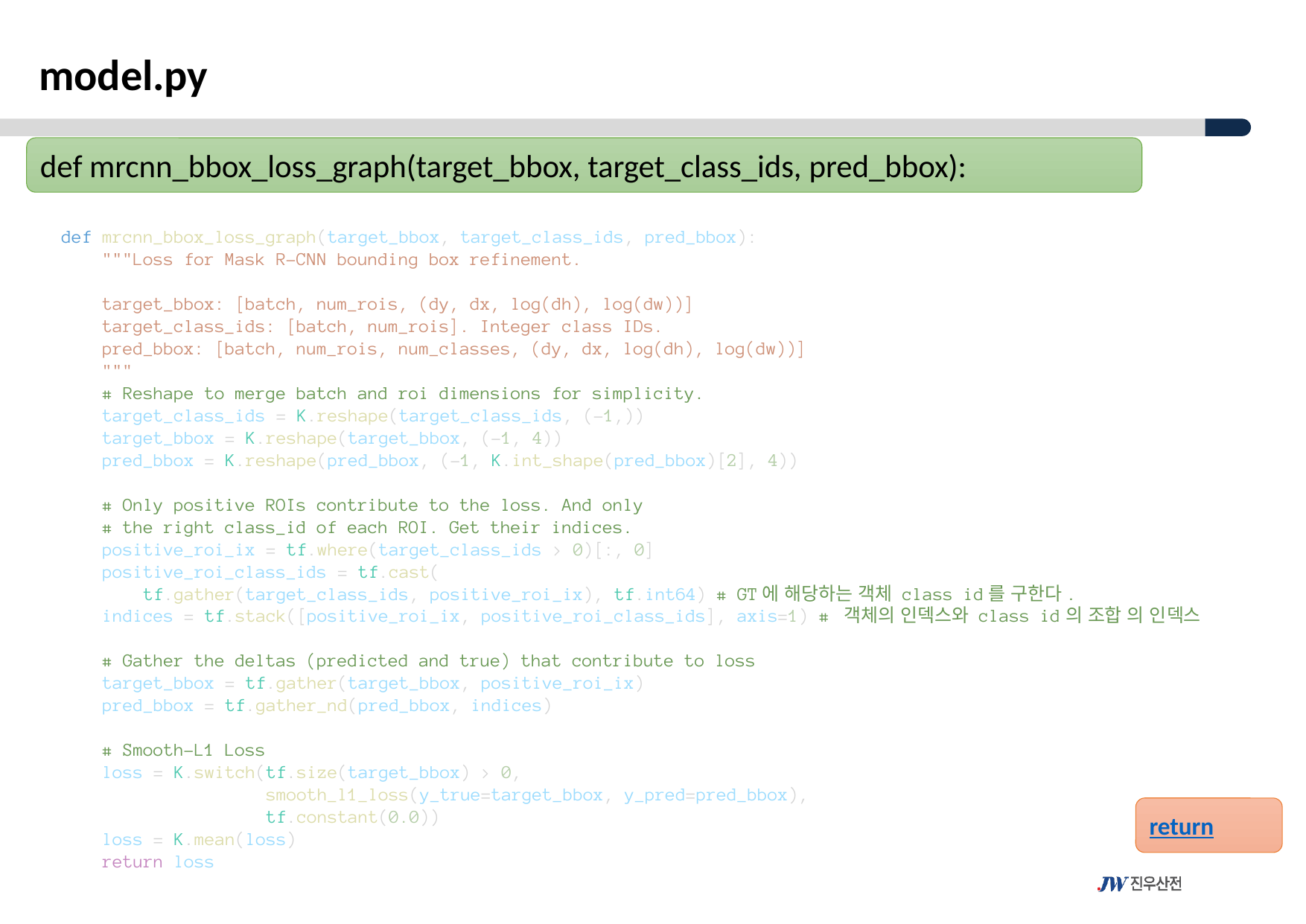

model.py
def mrcnn_bbox_loss_graph(target_bbox, target_class_ids, pred_bbox):
def mrcnn_bbox_loss_graph(target_bbox, target_class_ids, pred_bbox):
    """Loss for Mask R-CNN bounding box refinement.
    target_bbox: [batch, num_rois, (dy, dx, log(dh), log(dw))]
    target_class_ids: [batch, num_rois]. Integer class IDs.
    pred_bbox: [batch, num_rois, num_classes, (dy, dx, log(dh), log(dw))]
    """
    # Reshape to merge batch and roi dimensions for simplicity.
    target_class_ids = K.reshape(target_class_ids, (-1,))
    target_bbox = K.reshape(target_bbox, (-1, 4))
    pred_bbox = K.reshape(pred_bbox, (-1, K.int_shape(pred_bbox)[2], 4))
    # Only positive ROIs contribute to the loss. And only
    # the right class_id of each ROI. Get their indices.
    positive_roi_ix = tf.where(target_class_ids > 0)[:, 0]
    positive_roi_class_ids = tf.cast(
        tf.gather(target_class_ids, positive_roi_ix), tf.int64) # GT에 해당하는 객체 class id를 구한다.
    indices = tf.stack([positive_roi_ix, positive_roi_class_ids], axis=1) # 객체의 인덱스와 class id의 조합 의 인덱스
    # Gather the deltas (predicted and true) that contribute to loss
    target_bbox = tf.gather(target_bbox, positive_roi_ix)
    pred_bbox = tf.gather_nd(pred_bbox, indices)
    # Smooth-L1 Loss
    loss = K.switch(tf.size(target_bbox) > 0,
                    smooth_l1_loss(y_true=target_bbox, y_pred=pred_bbox),
                    tf.constant(0.0))
    loss = K.mean(loss)
    return loss
return